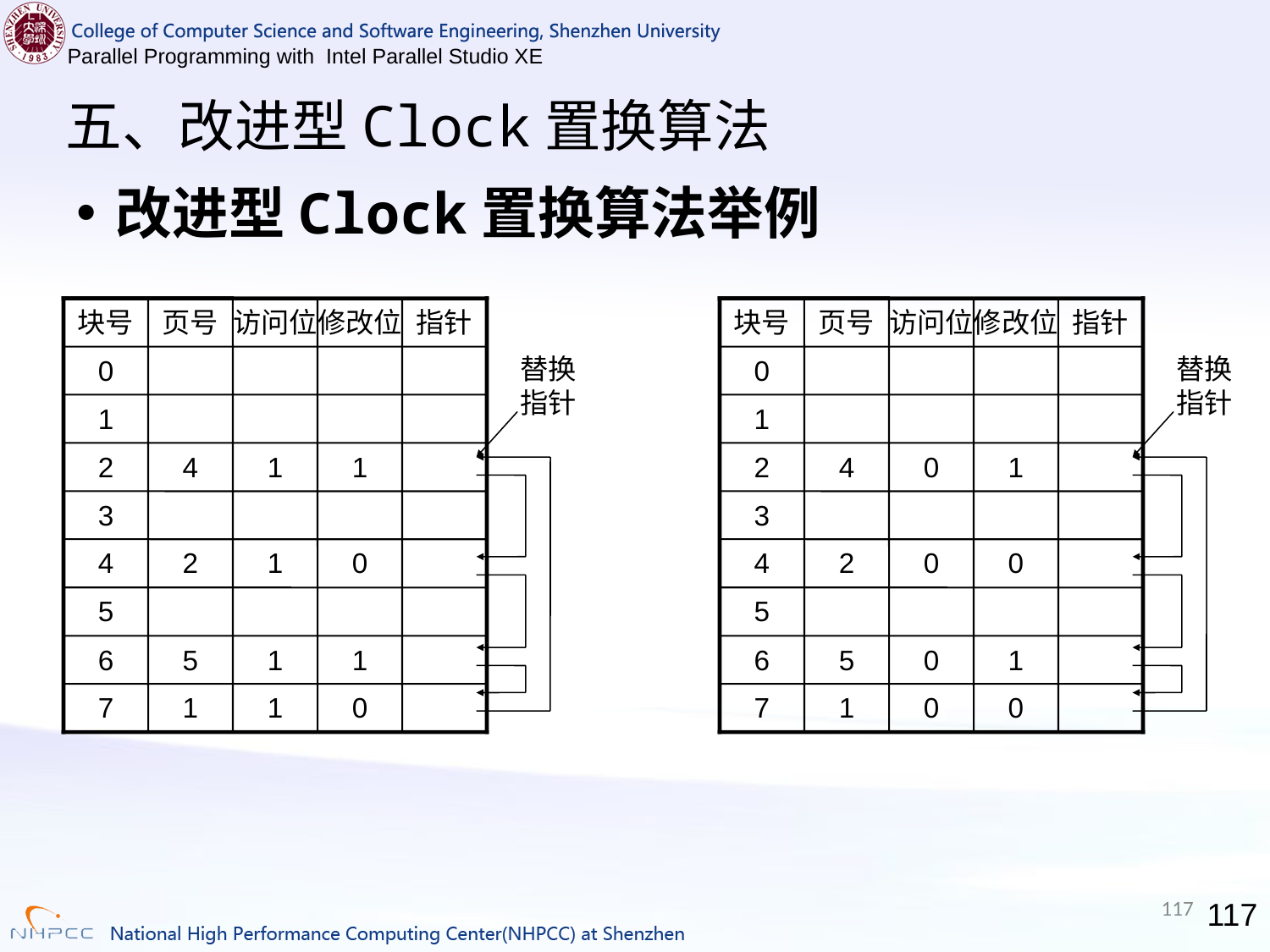

# 五、改进型Clock置换算法
改进型Clock置换算法举例
块号

页号

访问位

修改位

指针

替换指针
0

1

2

4
1
1

3

4

2
1
0

5

6

5
1
1

7

1
1
0

块号

页号

访问位

修改位

指针

替换指针
0

1

2

4
0
1

3

4

2
0
0

5

6

5
0
1

7

1
0
0

117
117